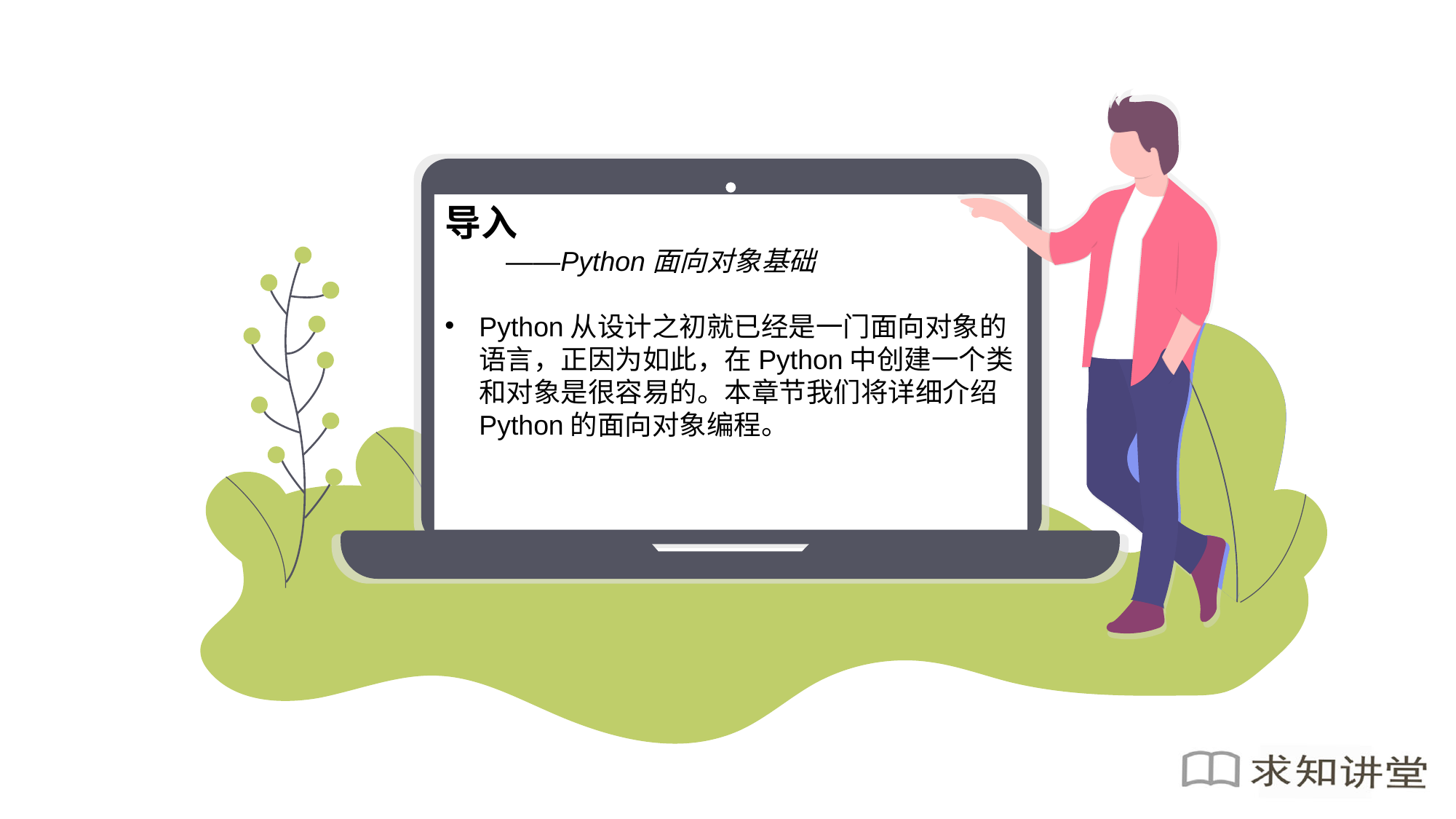

导入
        ——Python面向对象基础

Python从设计之初就已经是一门面向对象的语言，正因为如此，在Python中创建一个类和对象是很容易的。本章节我们将详细介绍Python的面向对象编程。